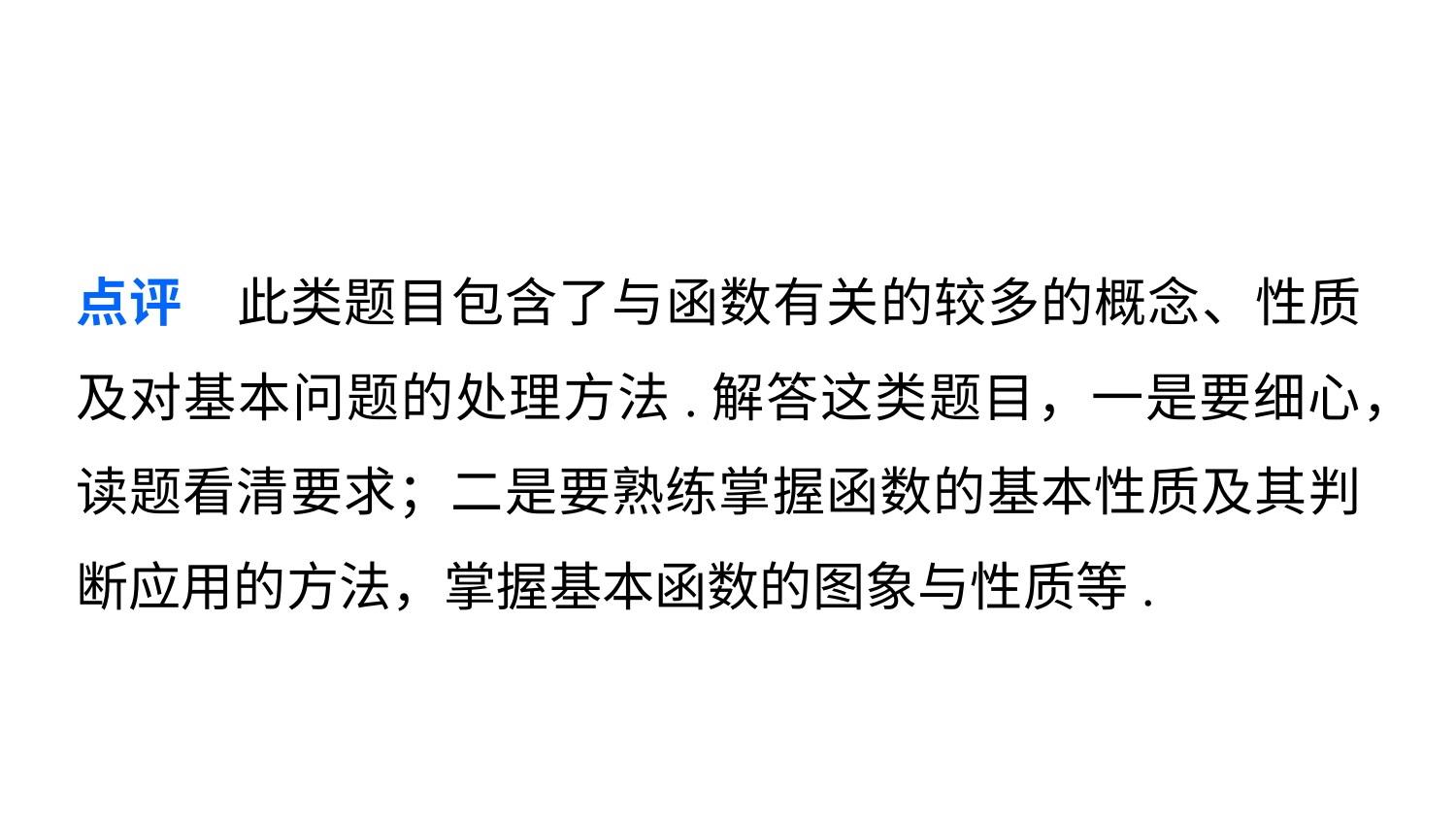

点评　此类题目包含了与函数有关的较多的概念、性质及对基本问题的处理方法.解答这类题目，一是要细心，读题看清要求；二是要熟练掌握函数的基本性质及其判断应用的方法，掌握基本函数的图象与性质等.